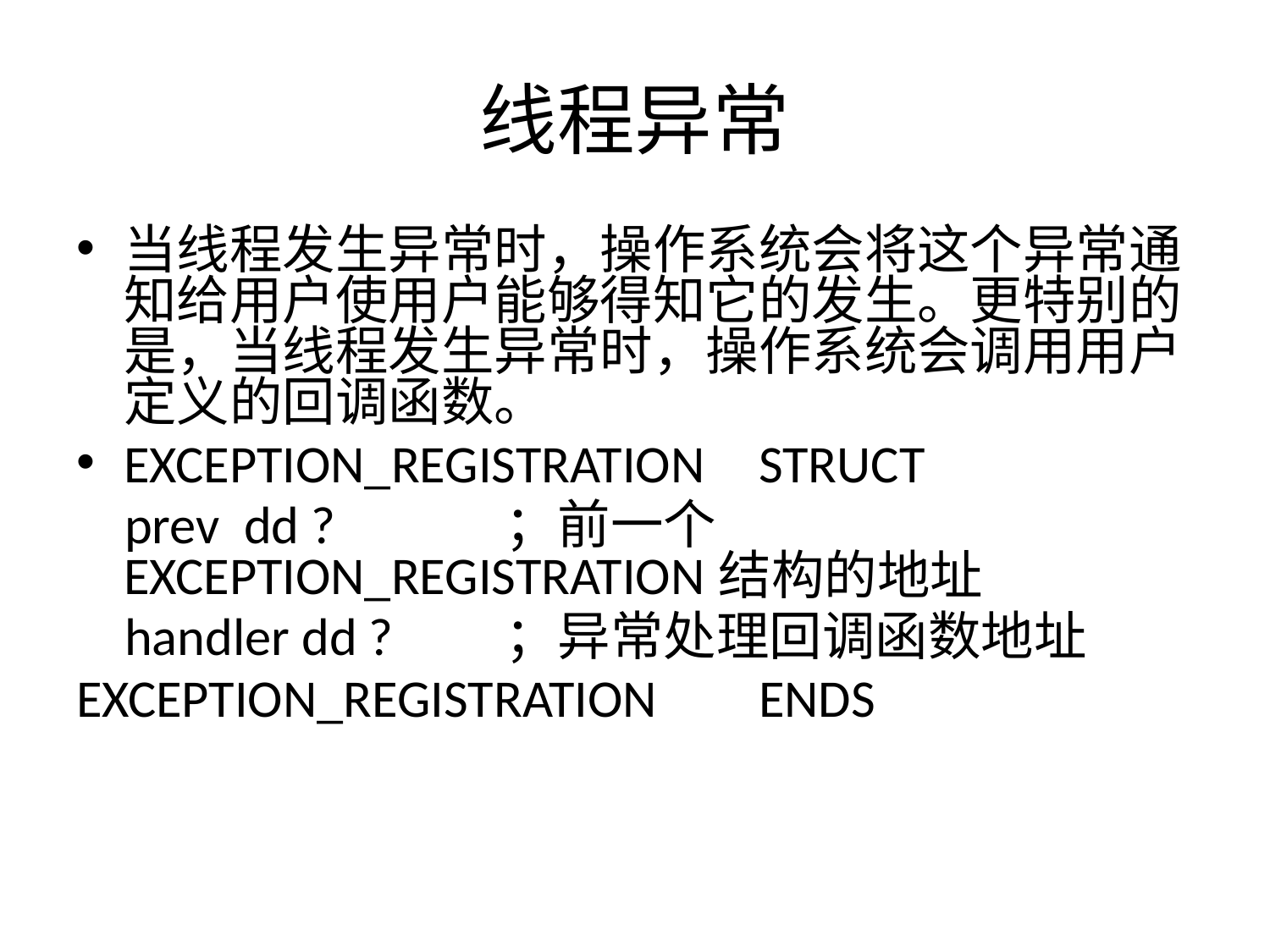

# 线程异常
当线程发生异常时，操作系统会将这个异常通知给用户使用户能够得知它的发生。更特别的是，当线程发生异常时，操作系统会调用用户定义的回调函数。
EXCEPTION_REGISTRATION	STRUCT
    prev  dd ?		；前一个EXCEPTION_REGISTRATION结构的地址
    handler dd ?	；异常处理回调函数地址
EXCEPTION_REGISTRATION	ENDS